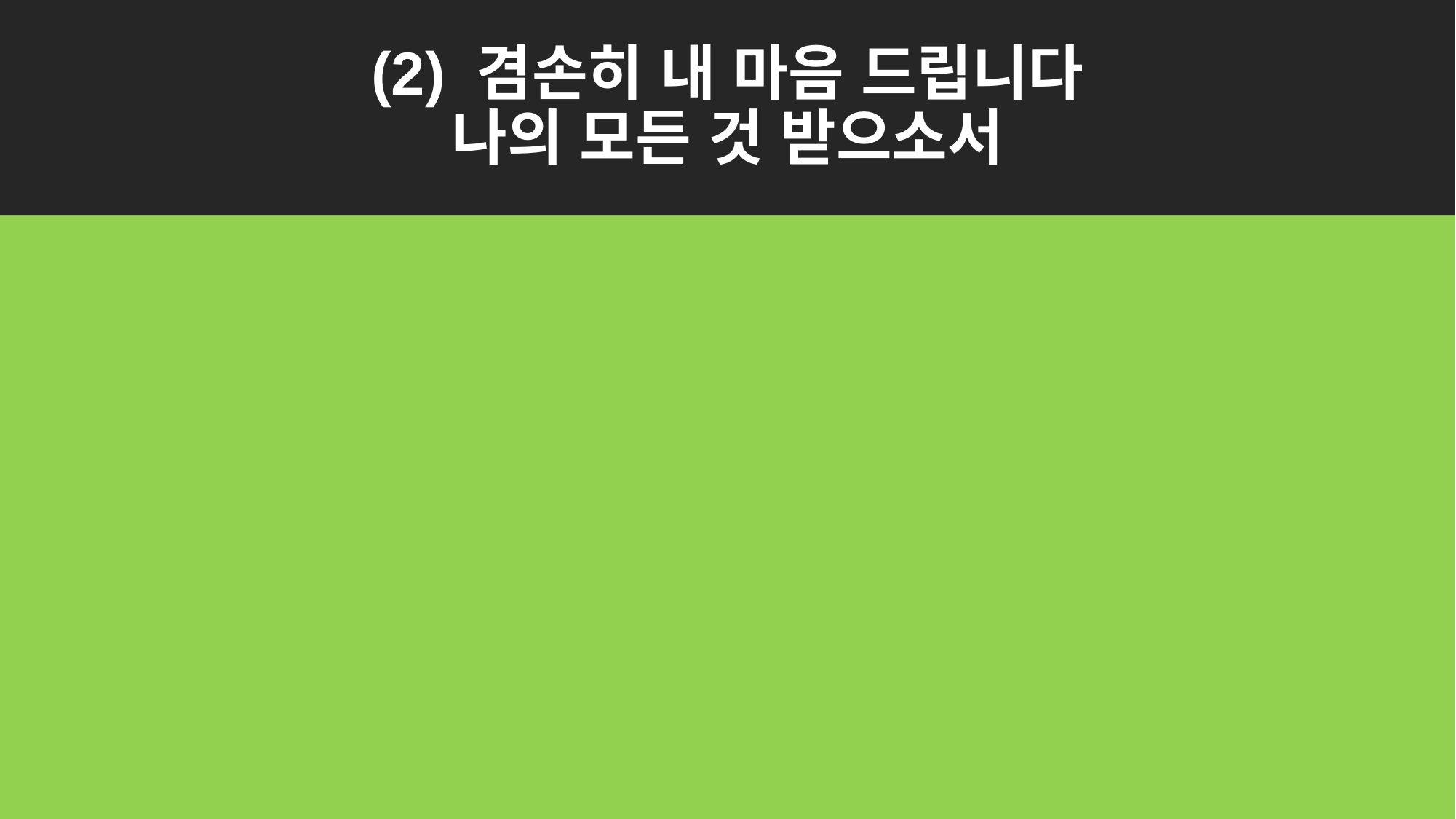

# (2) 겸손히 내 마음 드립니다 나의 모든 것 받으소서